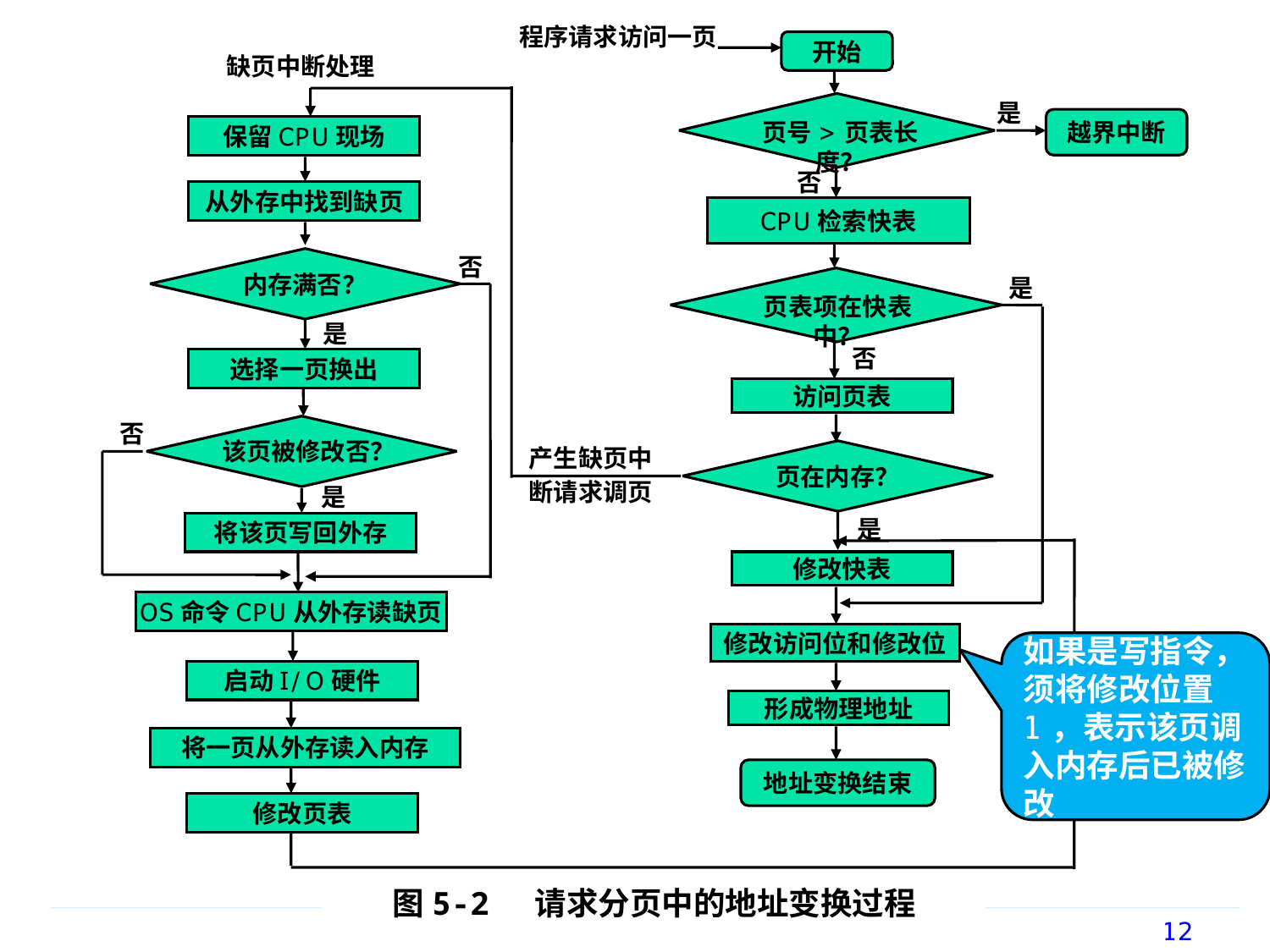

程序请求访问一页
开始

缺页中断处理

是

越界中断
页号>页表长度？
保留CPU现场

否

从外存中找到缺页
CPU检索快表

否
内存满否？
是

页表项在快表中？

是

否

选择一页换出
访问页表

否

该页被修改否？
页在内存？
产生缺页中
断请求调页

是

是

将该页写回外存

修改快表

OS命令CPU从外存读缺页

修改访问位和修改位

启动I/O硬件

形成物理地址

将一页从外存读入内存
地址变换结束

修改页表

图5-2  请求分页中的地址变换过程
如果是写指令，须将修改位置1，表示该页调入内存后已被修改
12